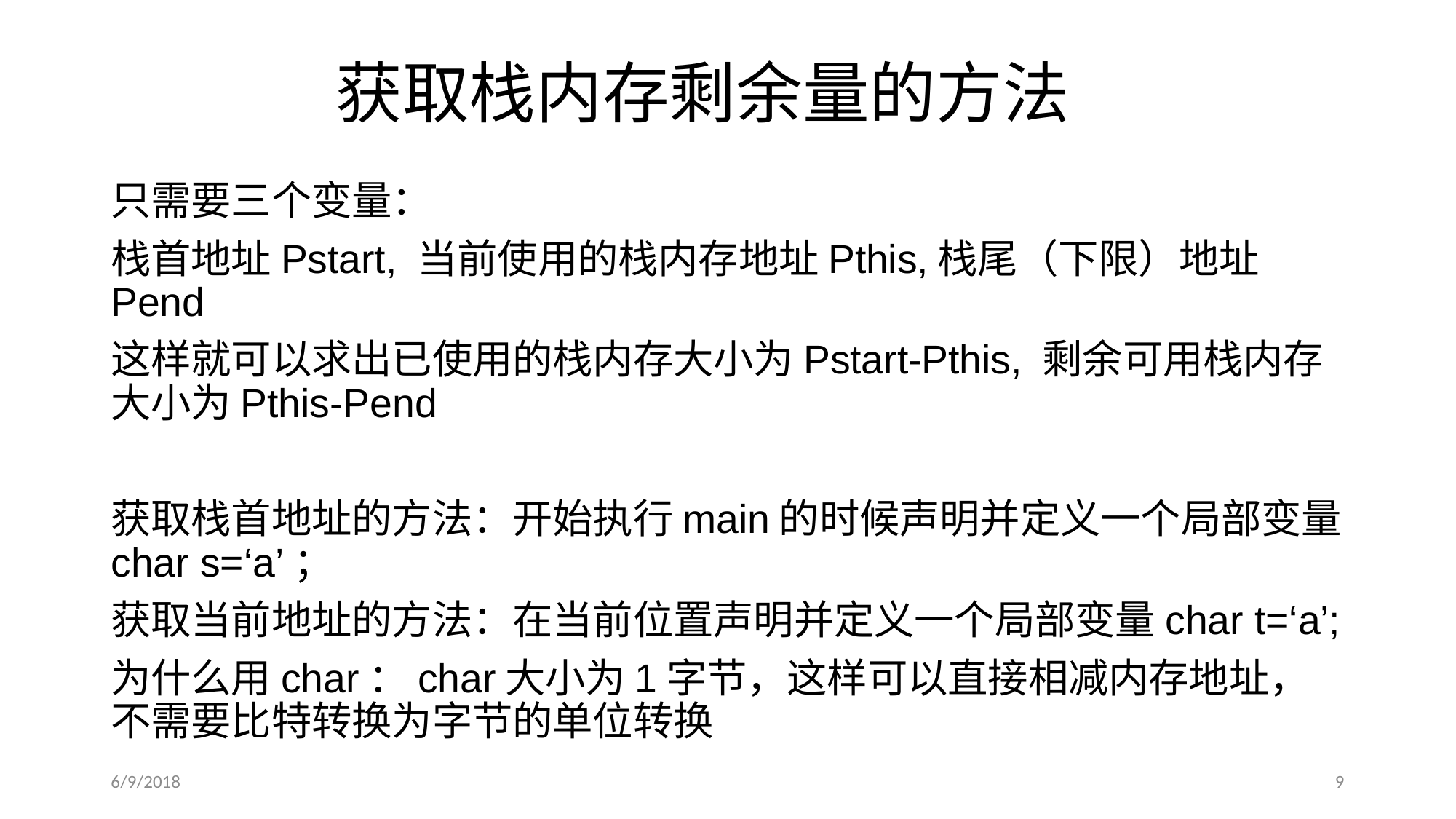

# 获取栈内存剩余量的方法
只需要三个变量：
栈首地址Pstart, 当前使用的栈内存地址Pthis,栈尾（下限）地址Pend
这样就可以求出已使用的栈内存大小为Pstart-Pthis, 剩余可用栈内存大小为Pthis-Pend

获取栈首地址的方法：开始执行main的时候声明并定义一个局部变量char s=‘a’；
获取当前地址的方法：在当前位置声明并定义一个局部变量char t=‘a’;
为什么用char：char大小为1字节，这样可以直接相减内存地址，不需要比特转换为字节的单位转换
6/9/2018
9